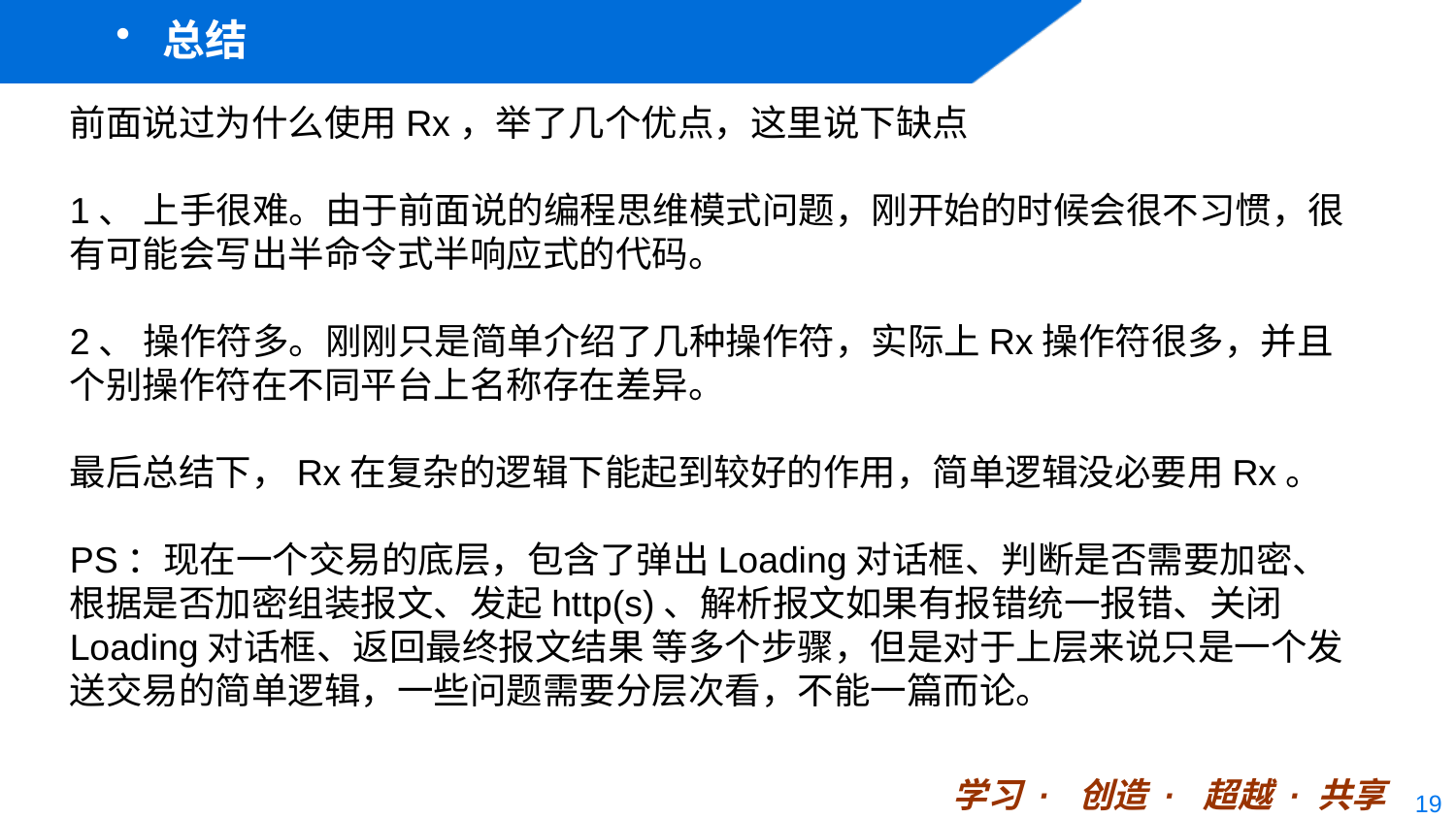

总结
前面说过为什么使用Rx，举了几个优点，这里说下缺点

1、 上手很难。由于前面说的编程思维模式问题，刚开始的时候会很不习惯，很有可能会写出半命令式半响应式的代码。

2、 操作符多。刚刚只是简单介绍了几种操作符，实际上Rx操作符很多，并且个别操作符在不同平台上名称存在差异。

最后总结下，Rx在复杂的逻辑下能起到较好的作用，简单逻辑没必要用Rx。

PS：现在一个交易的底层，包含了弹出Loading对话框、判断是否需要加密、根据是否加密组装报文、发起http(s)、解析报文如果有报错统一报错、关闭Loading对话框、返回最终报文结果 等多个步骤，但是对于上层来说只是一个发送交易的简单逻辑，一些问题需要分层次看，不能一篇而论。